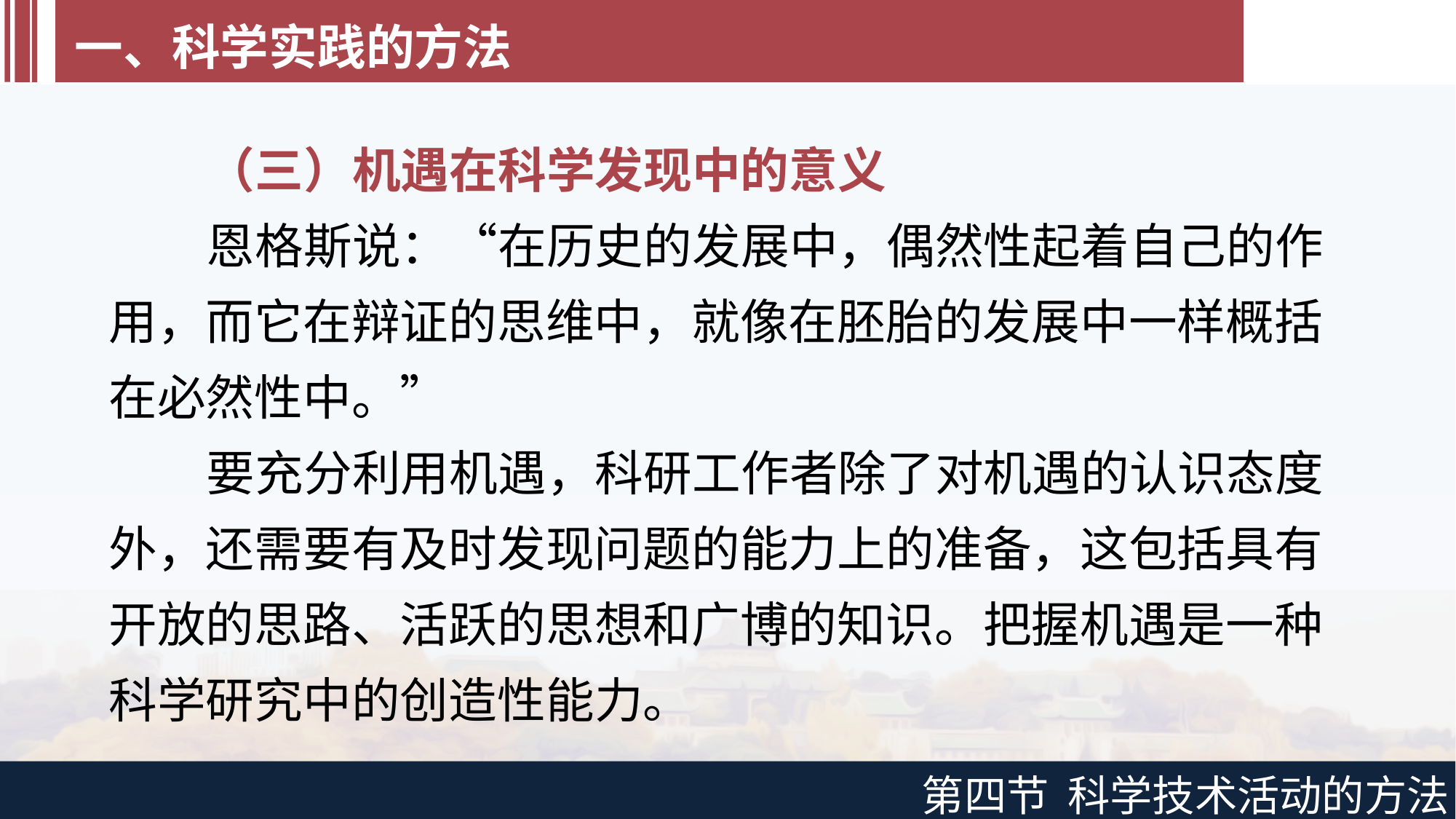

一、科学实践的方法
（三）机遇在科学发现中的意义
恩格斯说：“在历史的发展中，偶然性起着自己的作用，而它在辩证的思维中，就像在胚胎的发展中一样概括在必然性中。”
要充分利用机遇，科研工作者除了对机遇的认识态度外，还需要有及时发现问题的能力上的准备，这包括具有开放的思路、活跃的思想和广博的知识。把握机遇是一种科学研究中的创造性能力。
第四节  科学技术活动的方法